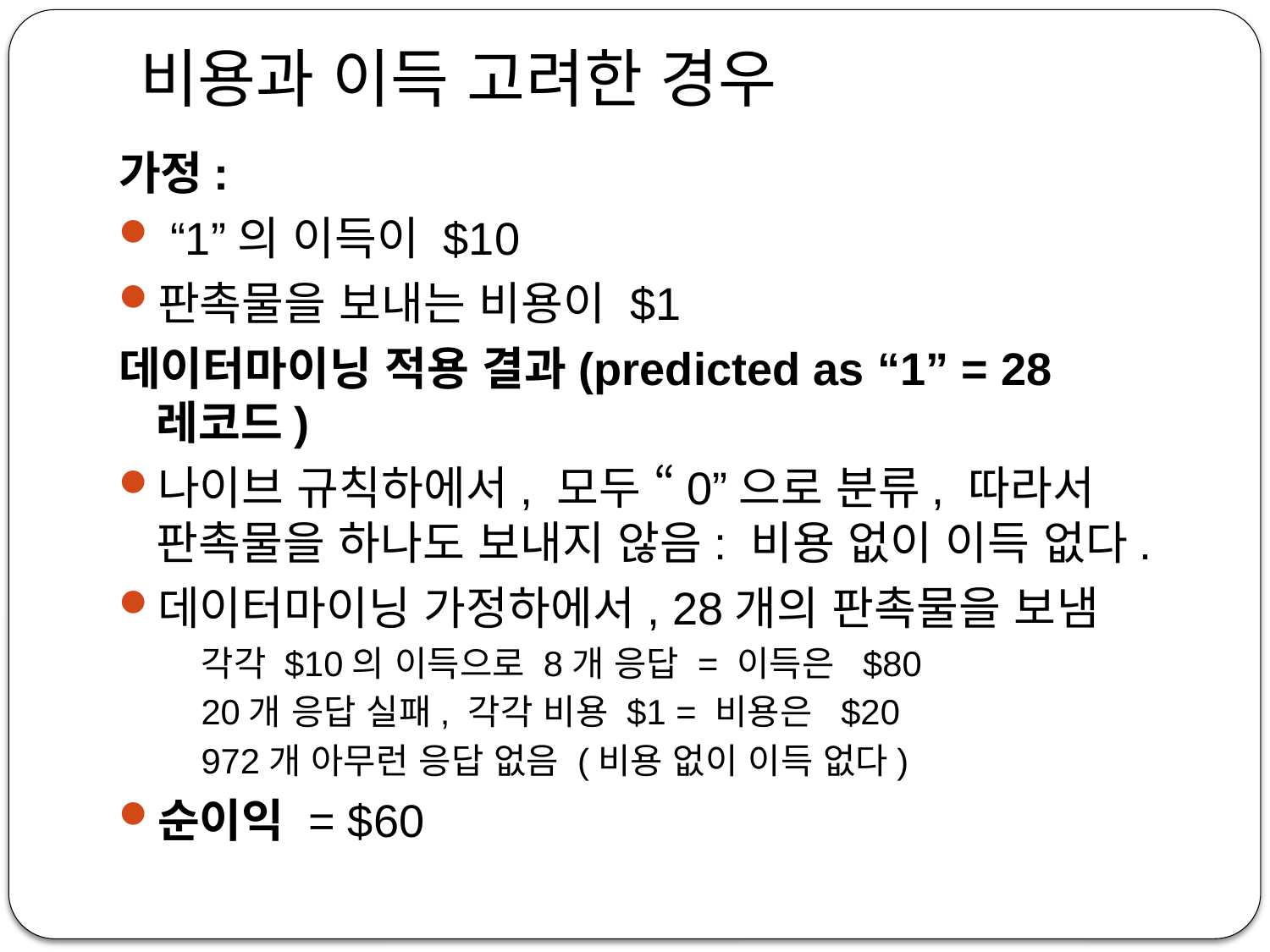

# 비용과 이득 고려한 경우
가정:
 “1”의 이득이 $10
판촉물을 보내는 비용이 $1
데이터마이닝 적용 결과(predicted as “1” = 28 레코드)
나이브 규칙하에서, 모두 “0”으로 분류, 따라서 판촉물을 하나도 보내지 않음: 비용 없이 이득 없다.
데이터마이닝 가정하에서, 28개의 판촉물을 보냄
각각 $10의 이득으로 8개 응답 = 이득은  $80
20개 응답 실패, 각각 비용 $1 = 비용은  $20
972개 아무런 응답 없음 (비용 없이 이득 없다)
순이익 = $60